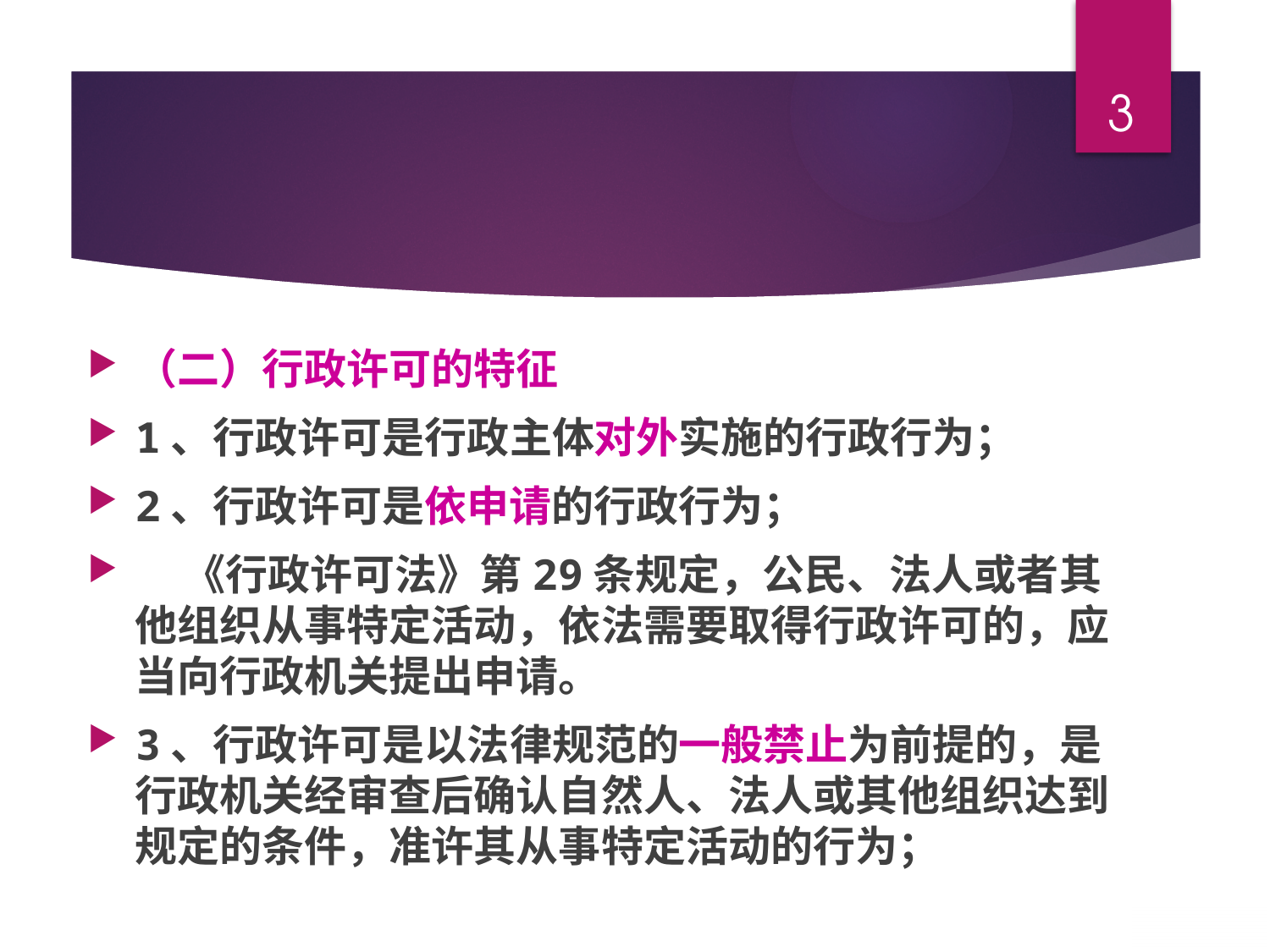

3
#
（二）行政许可的特征
1、行政许可是行政主体对外实施的行政行为；
2、行政许可是依申请的行政行为；
    《行政许可法》第29条规定，公民、法人或者其他组织从事特定活动，依法需要取得行政许可的，应当向行政机关提出申请。
3、行政许可是以法律规范的一般禁止为前提的，是行政机关经审查后确认自然人、法人或其他组织达到规定的条件，准许其从事特定活动的行为；